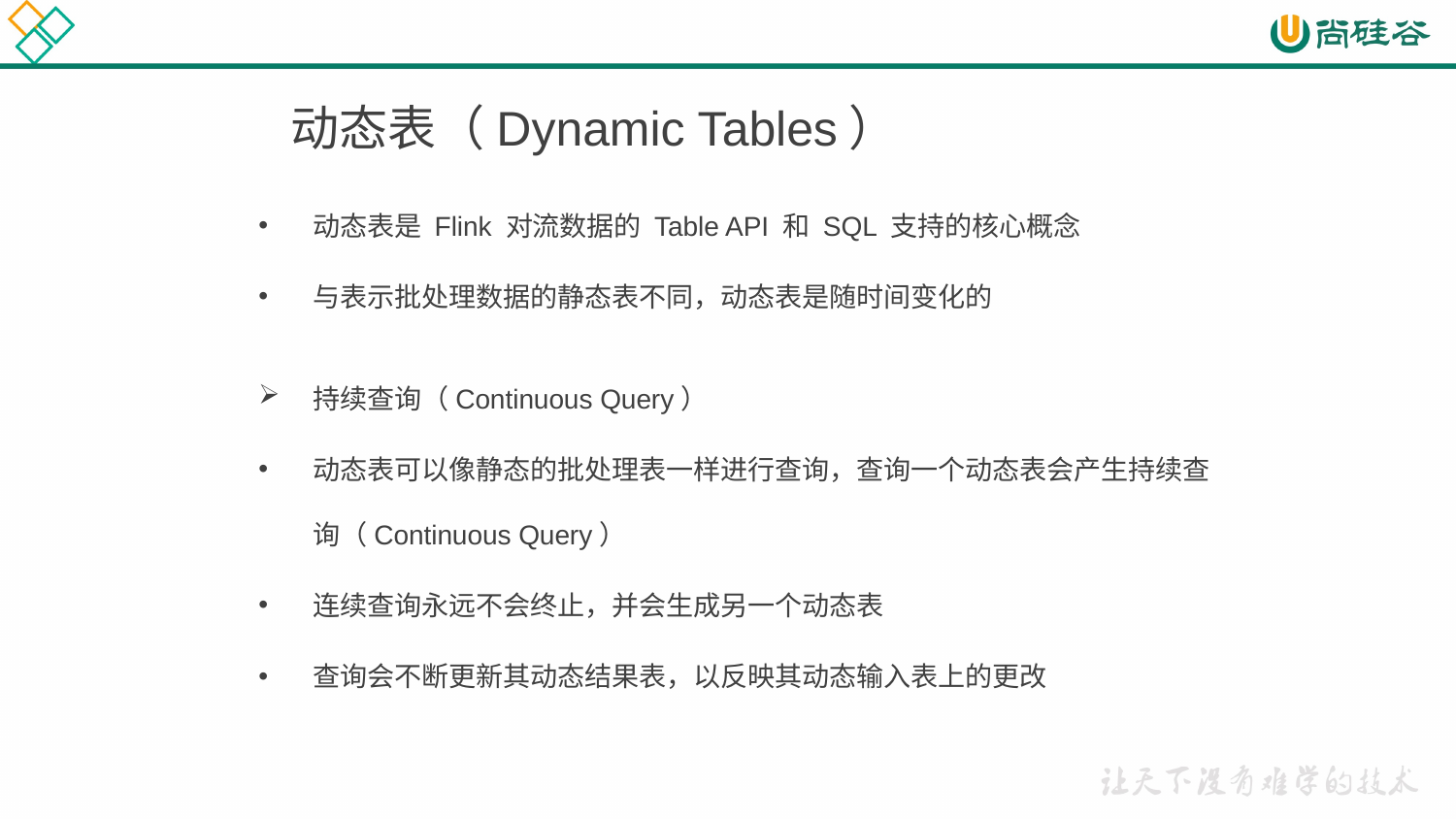

# 动态表（Dynamic Tables）
动态表是 Flink 对流数据的 Table API 和 SQL 支持的核心概念
与表示批处理数据的静态表不同，动态表是随时间变化的
持续查询（Continuous Query）
动态表可以像静态的批处理表一样进行查询，查询一个动态表会产生持续查询（Continuous Query）
连续查询永远不会终止，并会生成另一个动态表
查询会不断更新其动态结果表，以反映其动态输入表上的更改